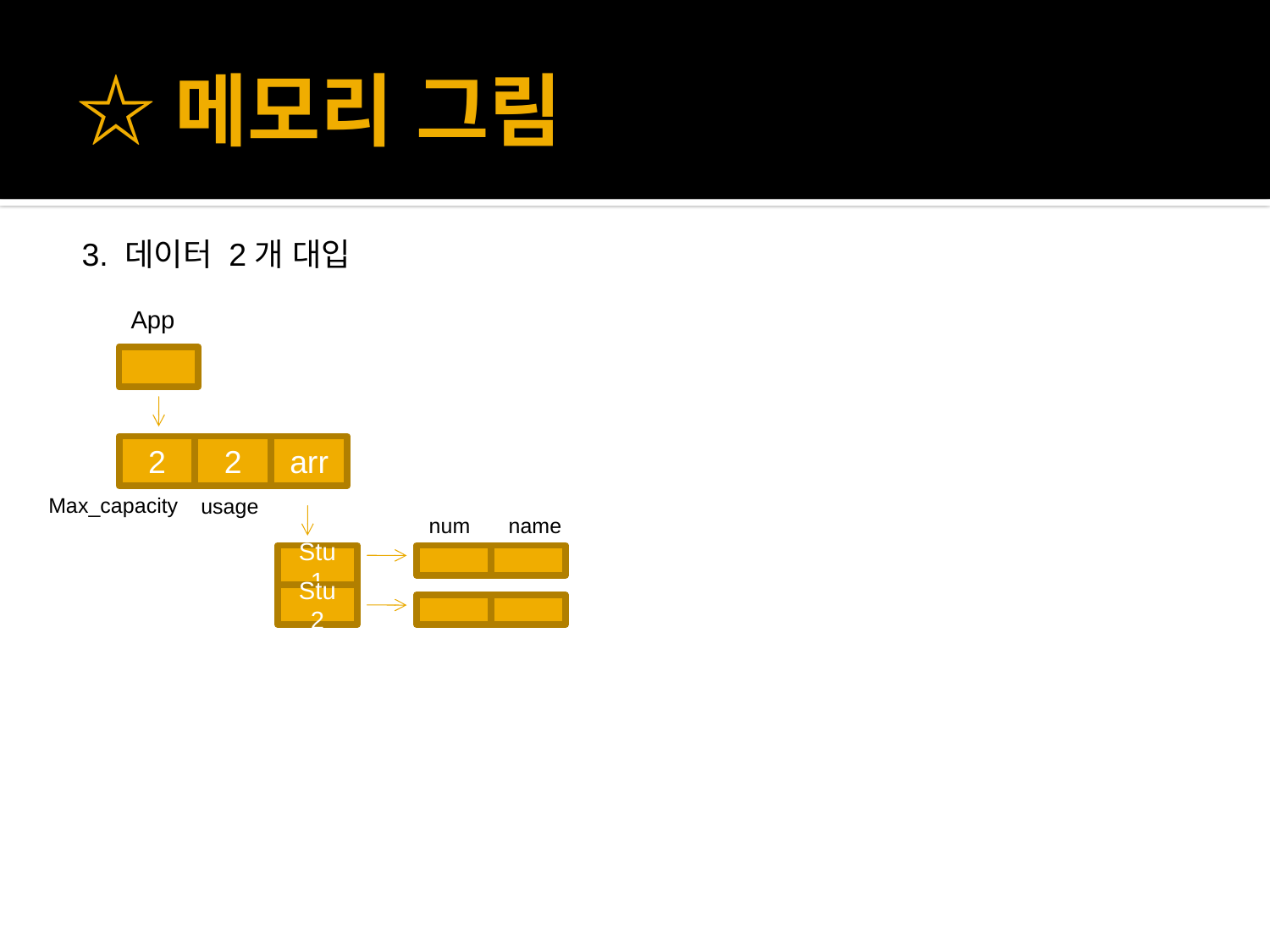

# ☆메모리 그림
3. 데이터 2개 대입
App

2
2
arr
usage
Max_capacity
num
name
Stu 1

Stu 2